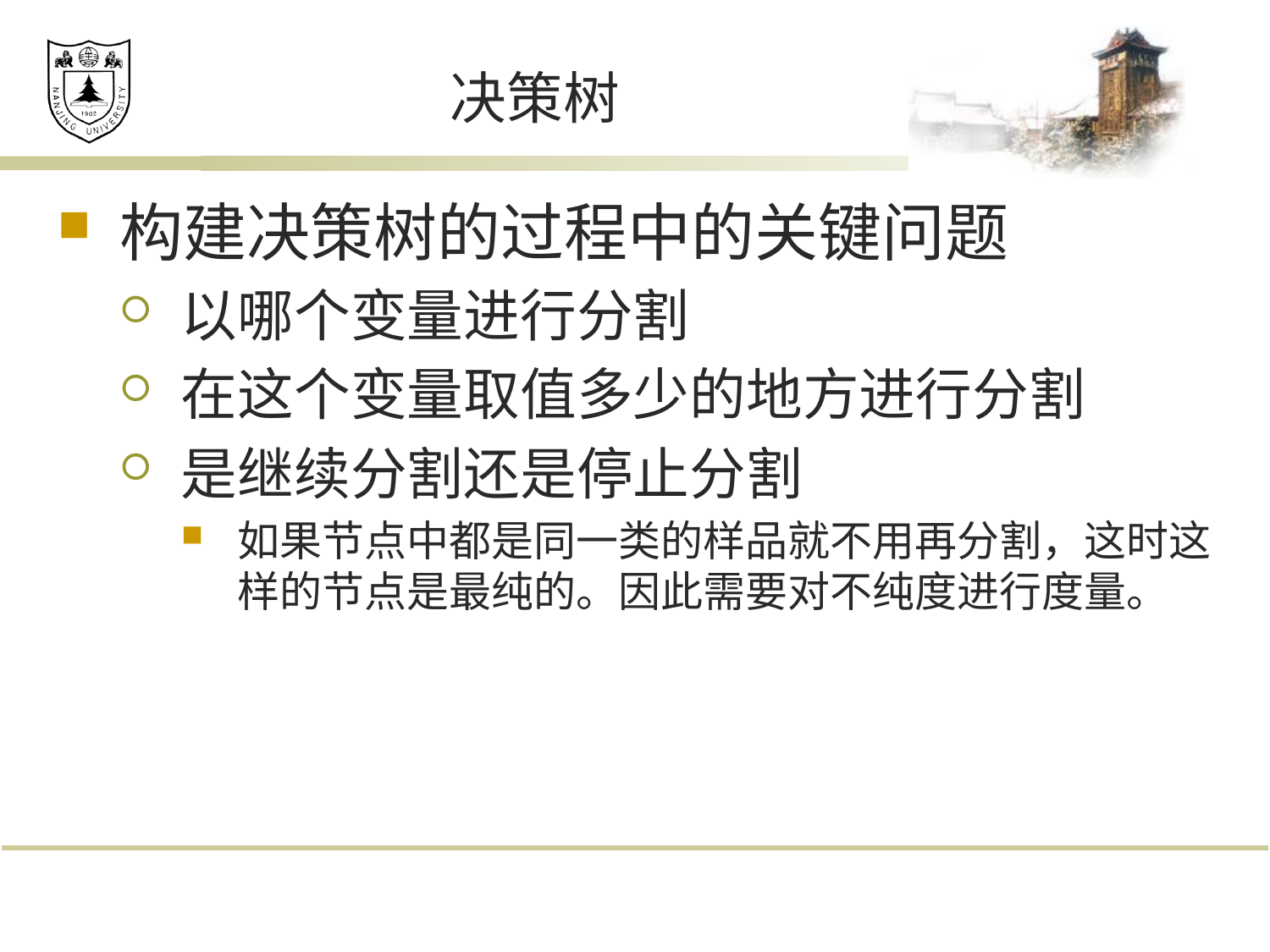

# 决策树
构建决策树的过程中的关键问题
以哪个变量进行分割
在这个变量取值多少的地方进行分割
是继续分割还是停止分割
如果节点中都是同一类的样品就不用再分割，这时这样的节点是最纯的。因此需要对不纯度进行度量。